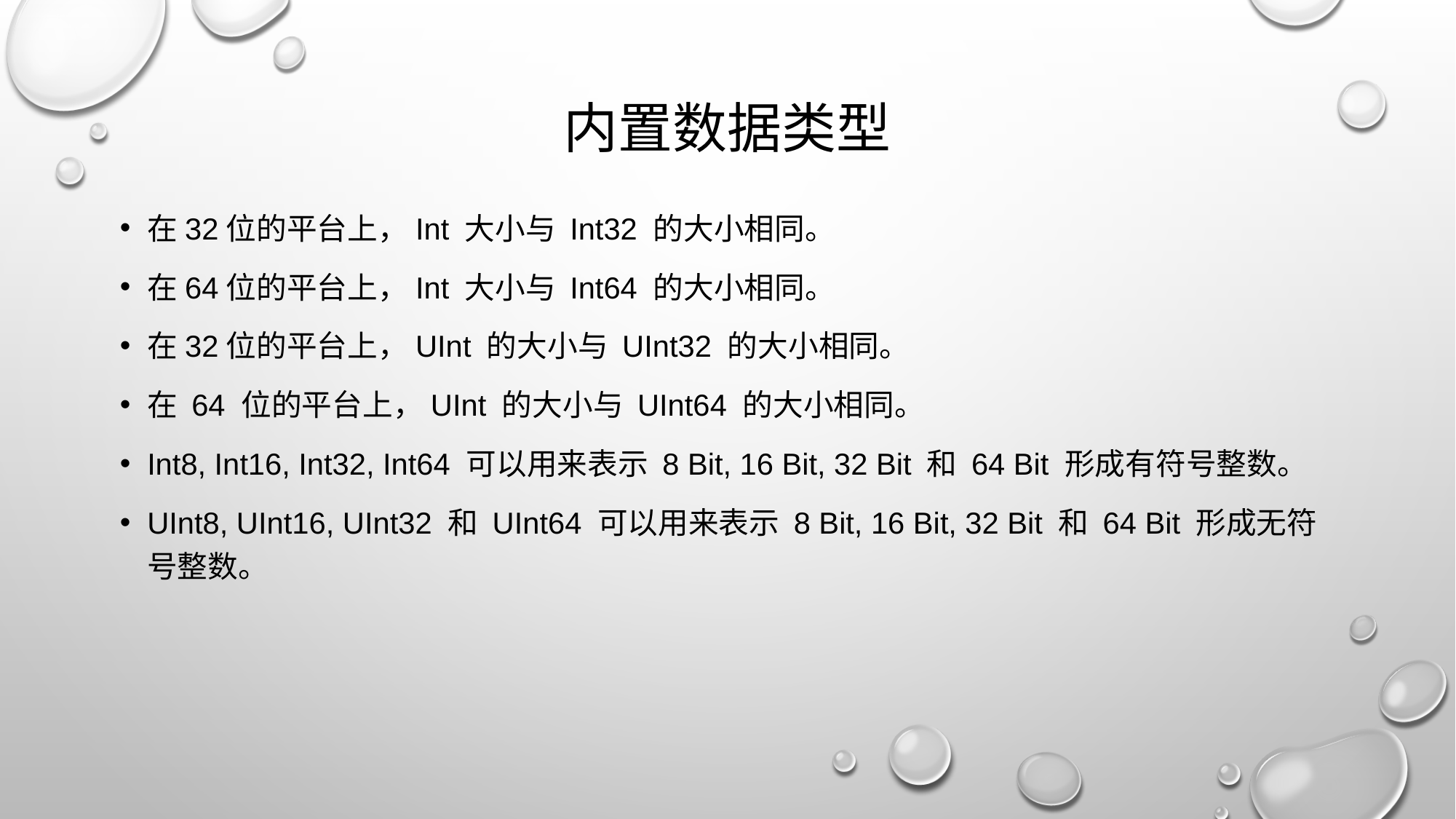

# 内置数据类型
在32位的平台上，Int 大小与 Int32 的大小相同。
在64位的平台上，Int 大小与 Int64 的大小相同。
在32位的平台上，UInt 的大小与 UInt32 的大小相同。
在 64 位的平台上，UInt 的大小与 UInt64 的大小相同。
Int8, Int16, Int32, Int64 可以用来表示 8 Bit, 16 Bit, 32 Bit 和 64 Bit 形成有符号整数。
UInt8, UInt16, UInt32 和 UInt64 可以用来表示 8 Bit, 16 Bit, 32 Bit 和 64 Bit 形成无符号整数。